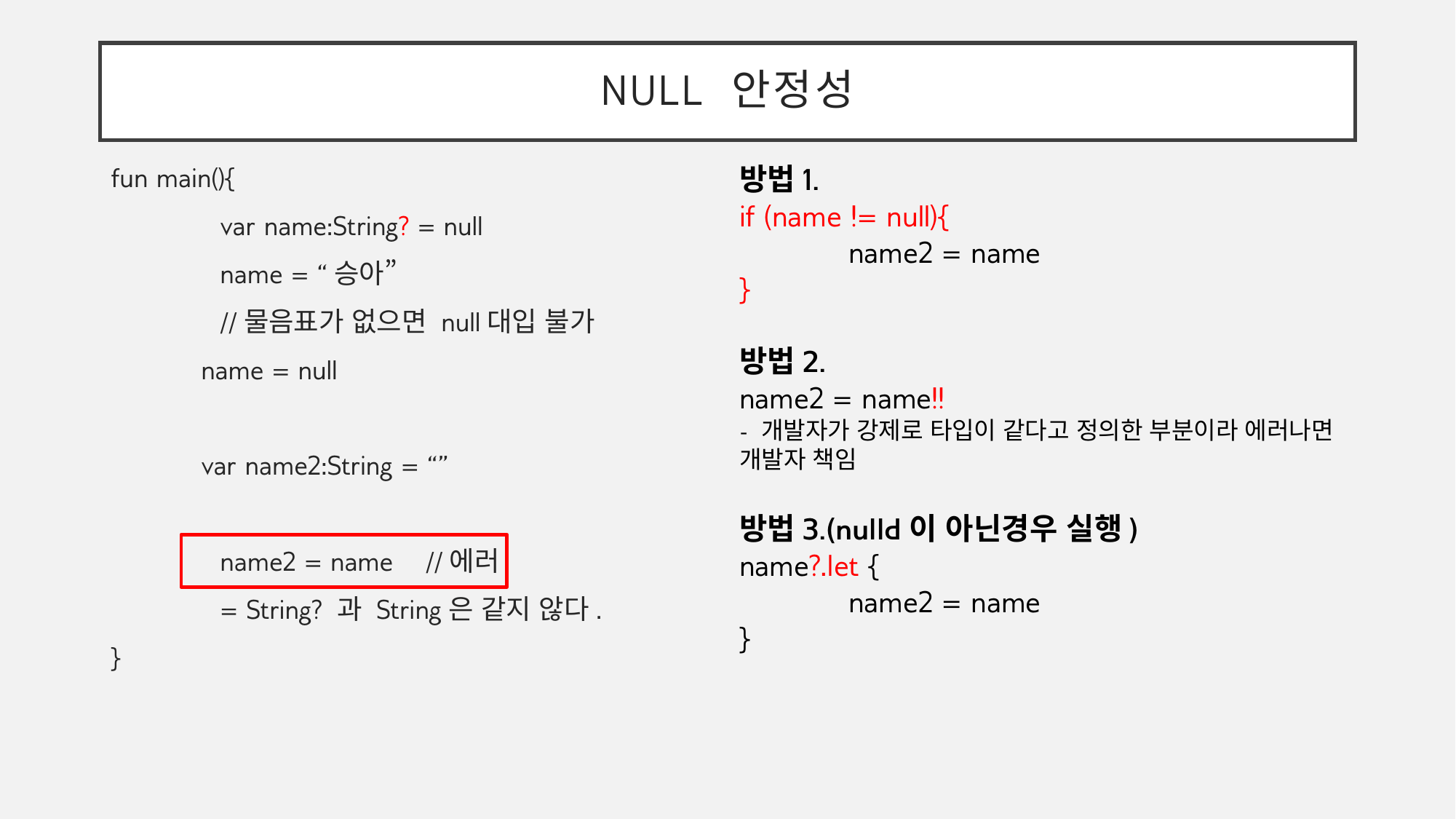

# null 안정성
fun main(){
	var name:String? = null
	name = “승아”
	//물음표가 없으면 null대입 불가
           name = null

           var name2:String = “”

	name2 = name    //에러
	= String? 과 String은 같지 않다.
}
방법1.
if (name != null){
	name2 = name
}

방법2.
name2 = name!!
- 개발자가 강제로 타입이 같다고 정의한 부분이라 에러나면 개발자 책임

방법3.(nulld이 아닌경우 실행)
name?.let {
	name2 = name
}